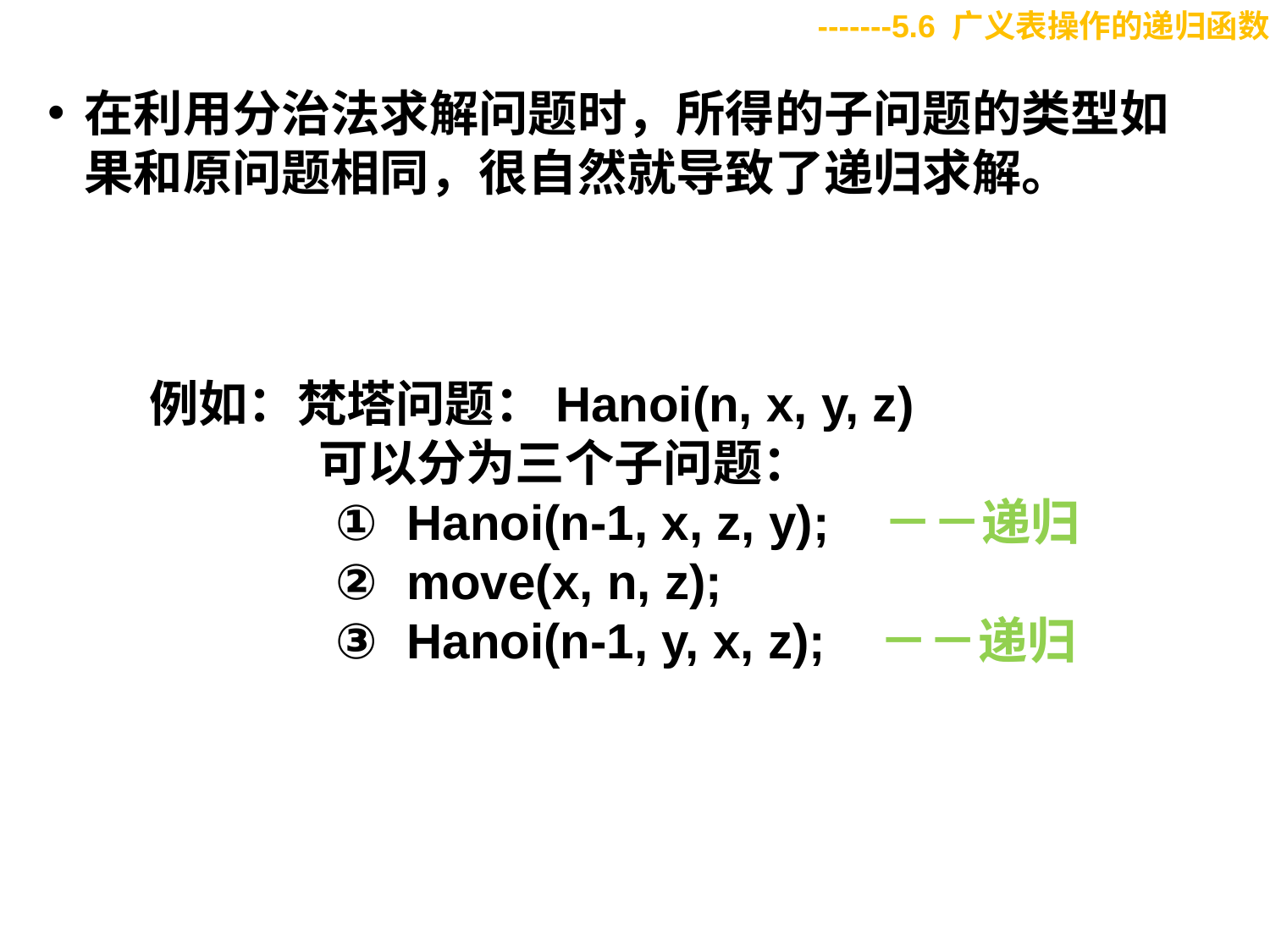

-------5.6 广义表操作的递归函数
在利用分治法求解问题时，所得的子问题的类型如果和原问题相同，很自然就导致了递归求解。
例如：梵塔问题：Hanoi(n, x, y, z)
              可以分为三个子问题：
Hanoi(n-1, x, z, y);   －－递归
move(x, n, z);
Hanoi(n-1, y, x, z);   －－递归